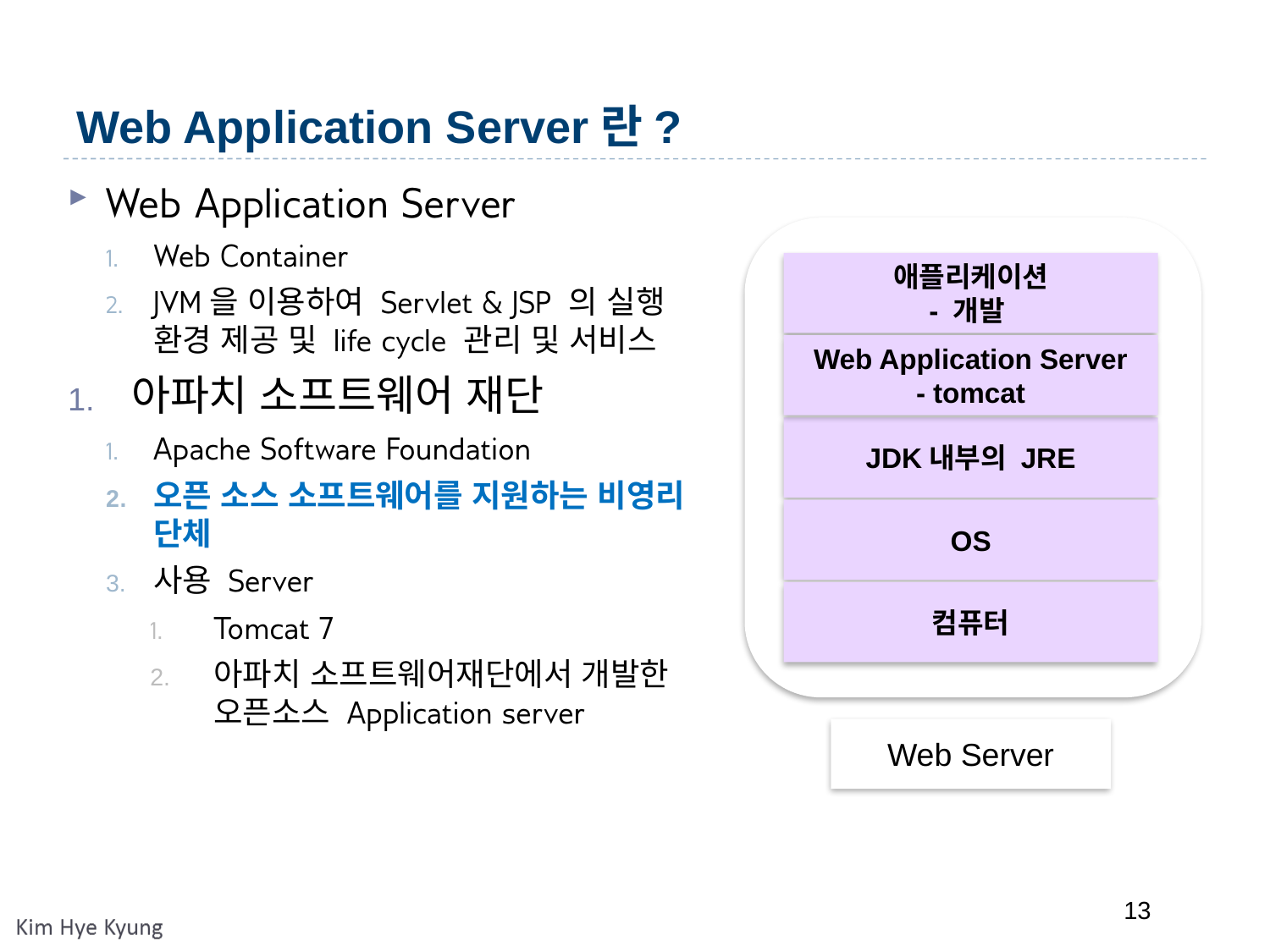

# Web Application Server란?
Web Application Server
Web Container
JVM을 이용하여 Servlet & JSP 의 실행 환경 제공 및 life cycle 관리 및 서비스
아파치 소프트웨어 재단
Apache Software Foundation
오픈 소스 소프트웨어를 지원하는 비영리 단체
사용 Server
Tomcat 7
아파치 소프트웨어재단에서 개발한 오픈소스 Application server

애플리케이션
- 개발
Web Application Server
- tomcat
JDK내부의 JRE
OS
컴퓨터
Web Server
13